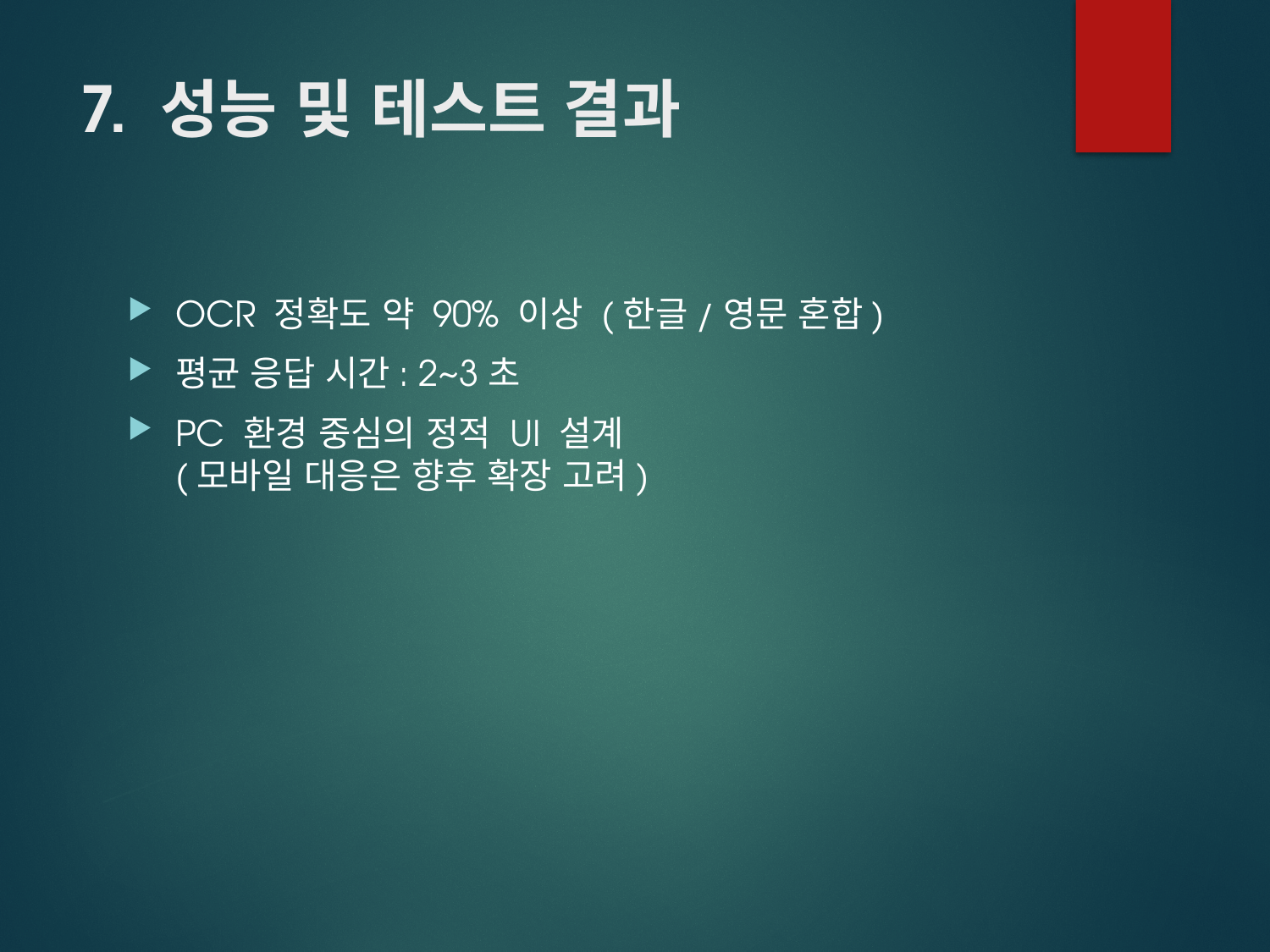

# 7. 성능 및 테스트 결과
OCR 정확도 약 90% 이상 (한글/영문 혼합)
평균 응답 시간: 2~3초
PC 환경 중심의 정적 UI 설계
(모바일 대응은 향후 확장 고려)